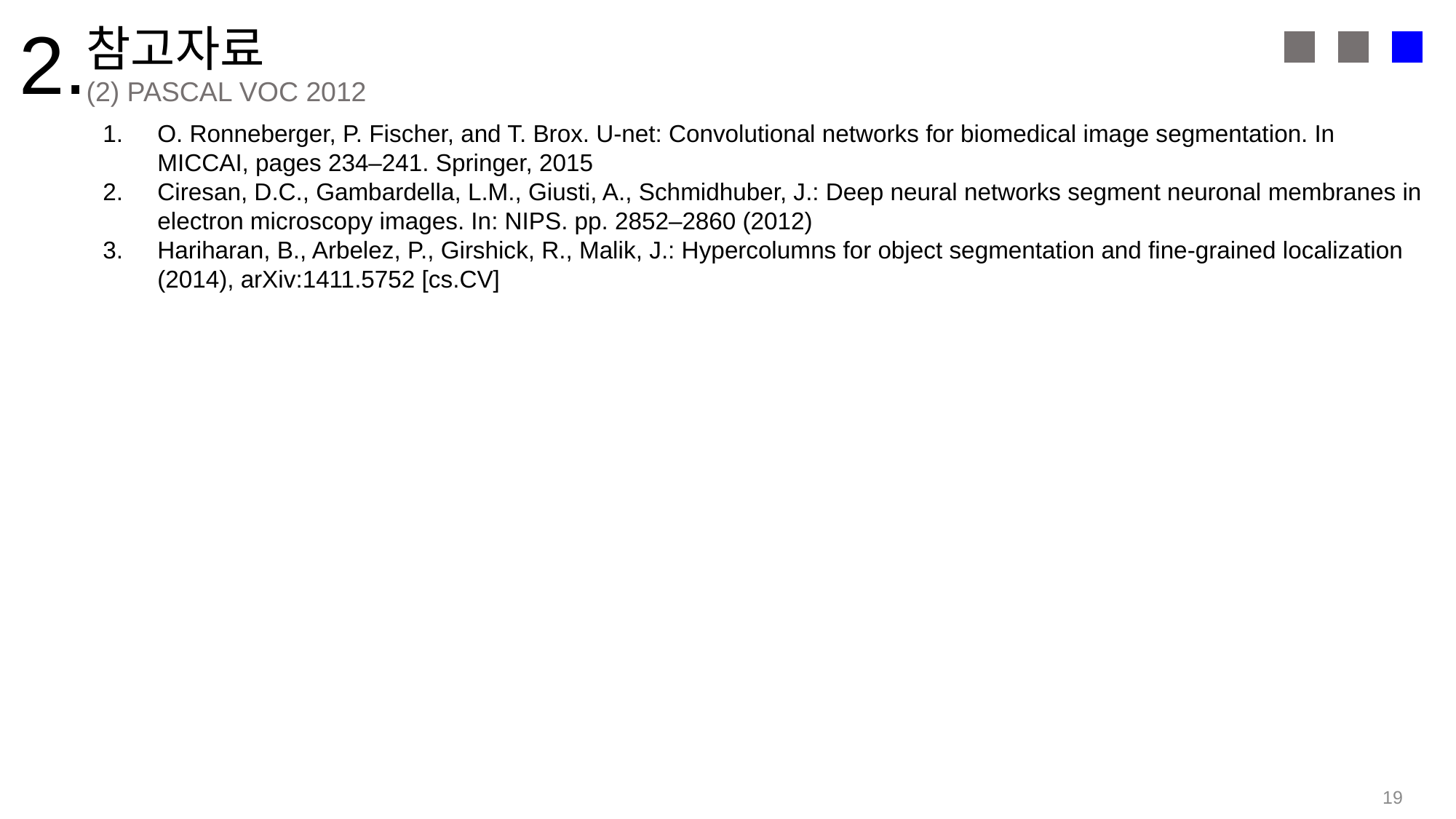

2.
참고자료

(2) PASCAL VOC 2012
O. Ronneberger, P. Fischer, and T. Brox. U-net: Convolutional networks for biomedical image segmentation. In MICCAI, pages 234–241. Springer, 2015
Ciresan, D.C., Gambardella, L.M., Giusti, A., Schmidhuber, J.: Deep neural networks segment neuronal membranes in electron microscopy images. In: NIPS. pp. 2852–2860 (2012)
Hariharan, B., Arbelez, P., Girshick, R., Malik, J.: Hypercolumns for object segmentation and fine-grained localization (2014), arXiv:1411.5752 [cs.CV]
19